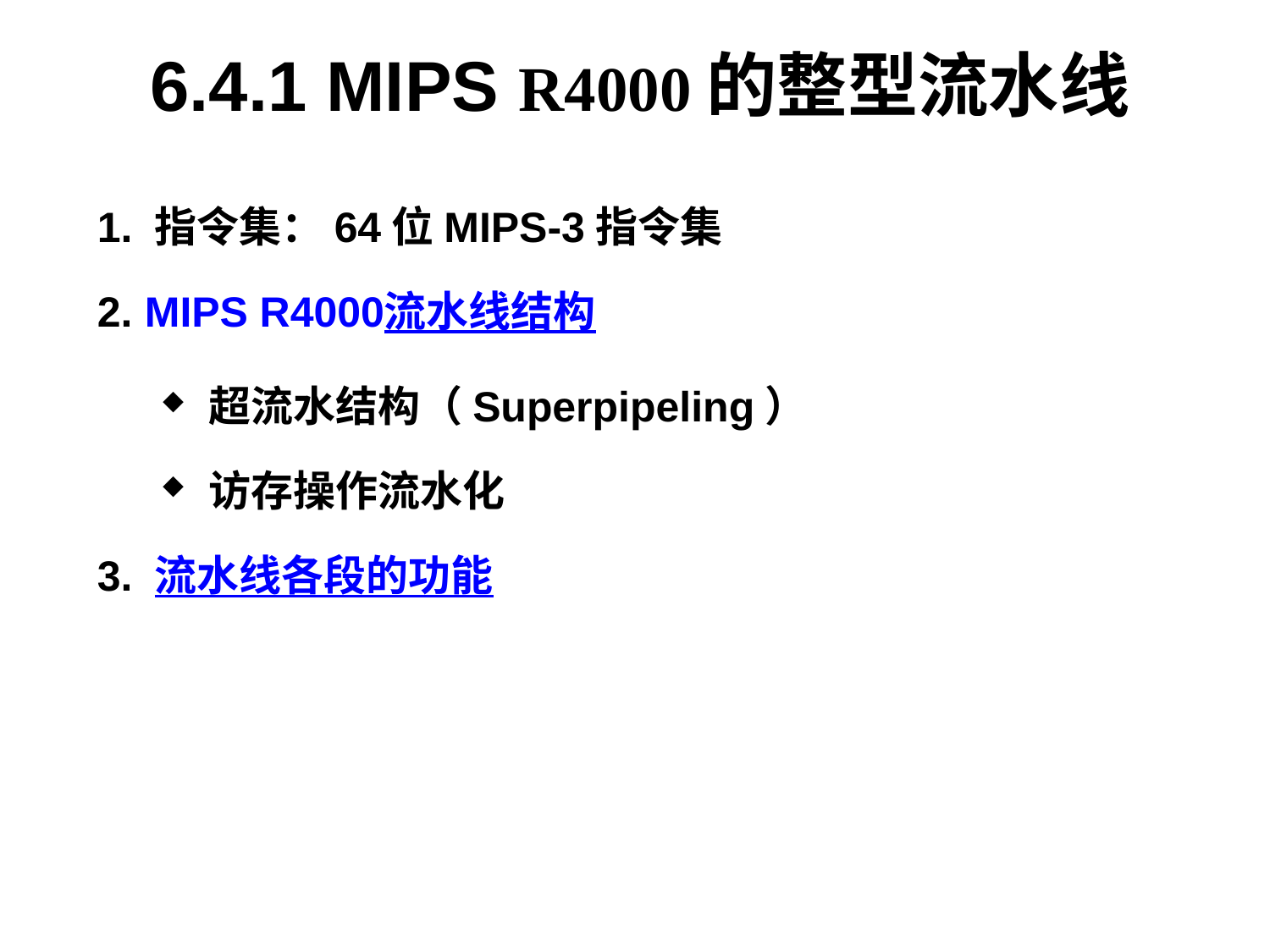

6.4.1 MIPS R4000的整型流水线
1. 指令集：64位MIPS-3指令集
2. MIPS R4000流水线结构
超流水结构（Superpipeling）
访存操作流水化
3. 流水线各段的功能